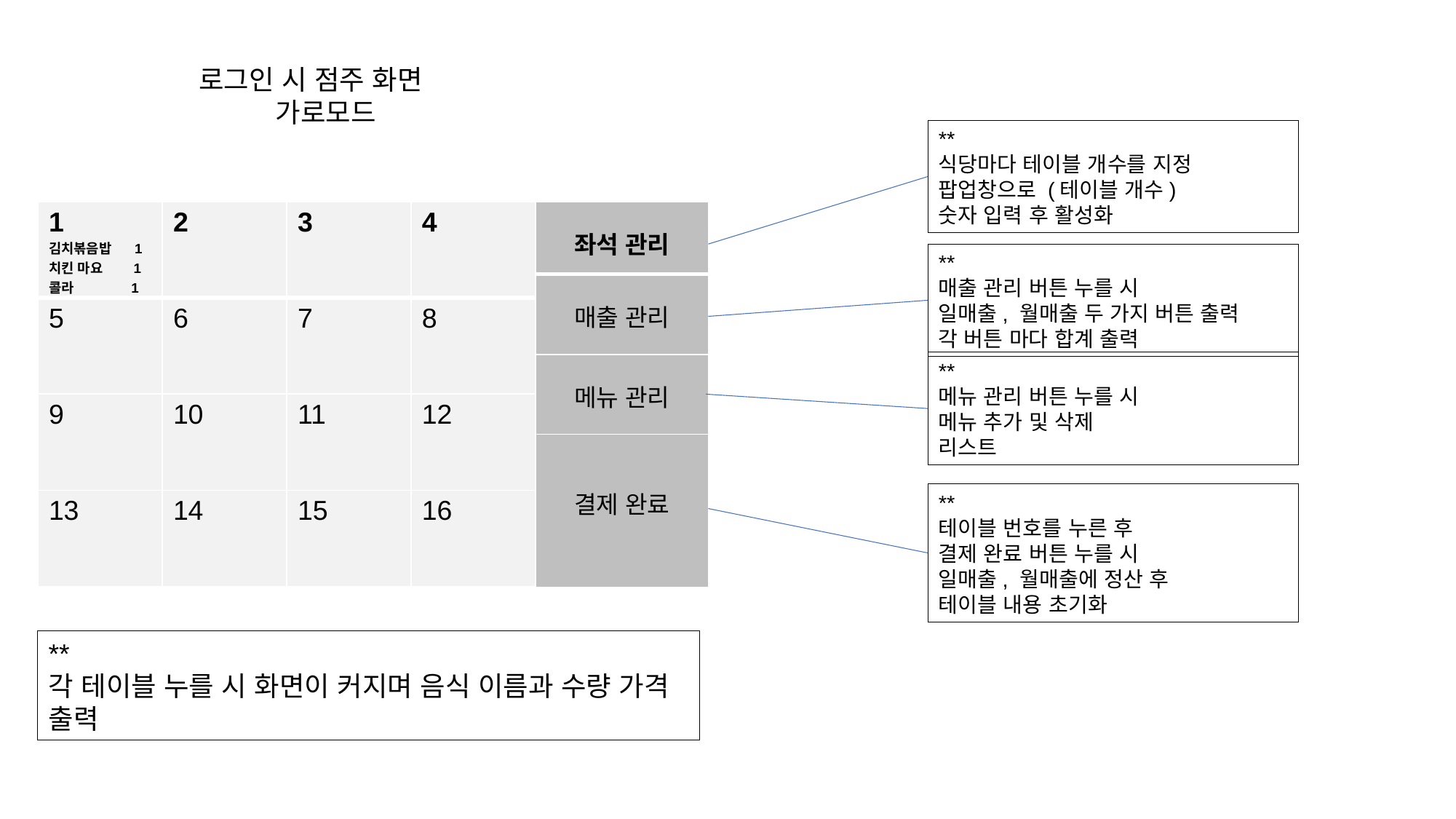

로그인 시 점주 화면
가로모드
**
식당마다 테이블 개수를 지정
팝업창으로 (테이블 개수)
숫자 입력 후 활성화
| 좌석 관리 |
| --- |
| 매출 관리 |
| 메뉴 관리 |
| 결제 완료 |
| 1 김치볶음밥 1 치킨 마요 1 콜라 1 | 2 | 3 | 4 |
| --- | --- | --- | --- |
| 5 | 6 | 7 | 8 |
| 9 | 10 | 11 | 12 |
| 13 | 14 | 15 | 16 |

**
매출 관리 버튼 누를 시
일매출, 월매출 두 가지 버튼 출력
각 버튼 마다 합계 출력
**
메뉴 관리 버튼 누를 시
메뉴 추가 및 삭제
리스트
**
테이블 번호를 누른 후
결제 완료 버튼 누를 시
일매출, 월매출에 정산 후
테이블 내용 초기화
**
각 테이블 누를 시 화면이 커지며 음식 이름과 수량 가격 출력